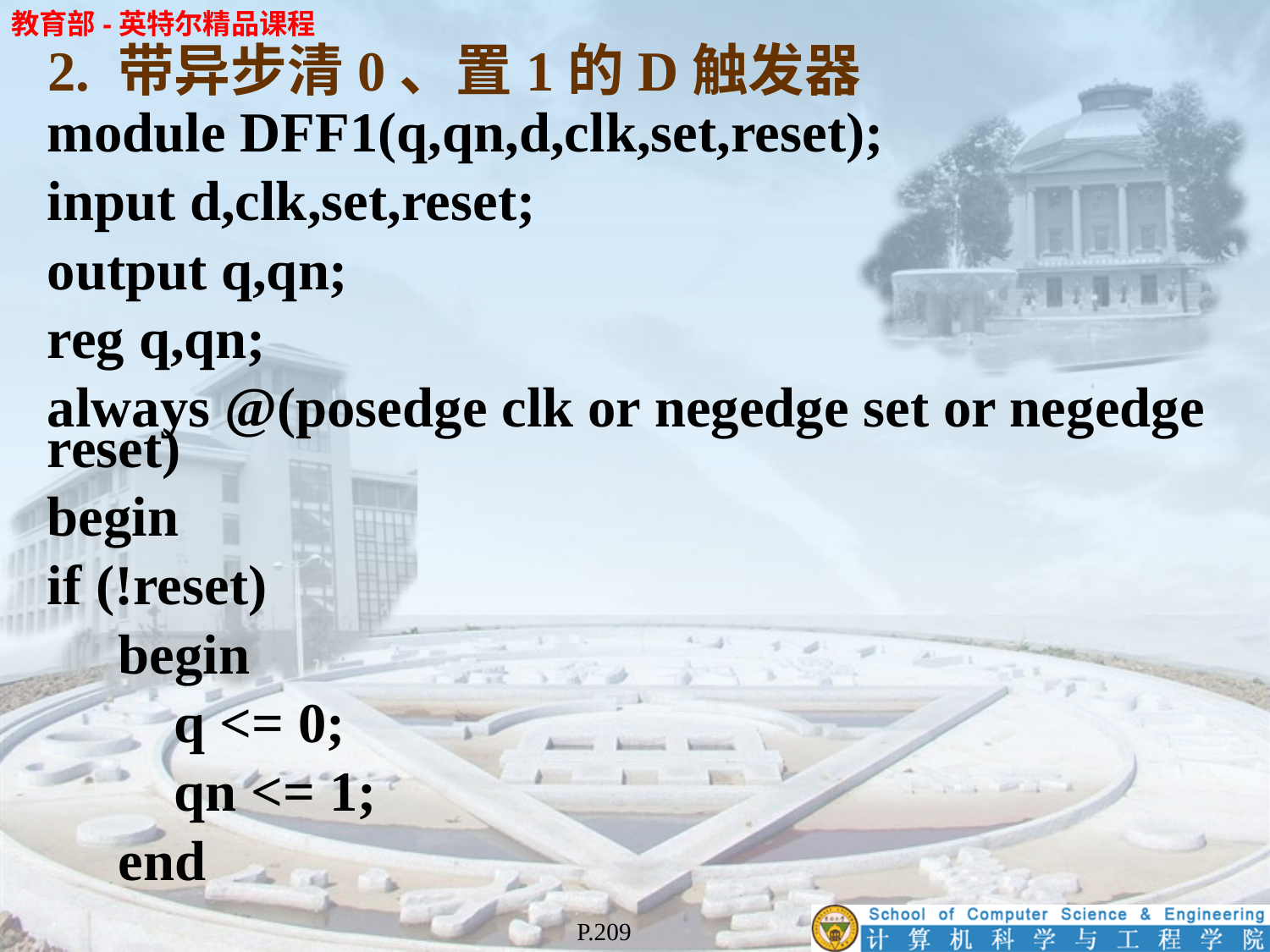

2. 带异步清0、置1的D触发器
module DFF1(q,qn,d,clk,set,reset);
input d,clk,set,reset;
output q,qn;
reg q,qn;
always @(posedge clk or negedge set or negedge reset)
begin
if (!reset)
     begin
  	q <= 0;
  	qn <= 1;
     end
P.209